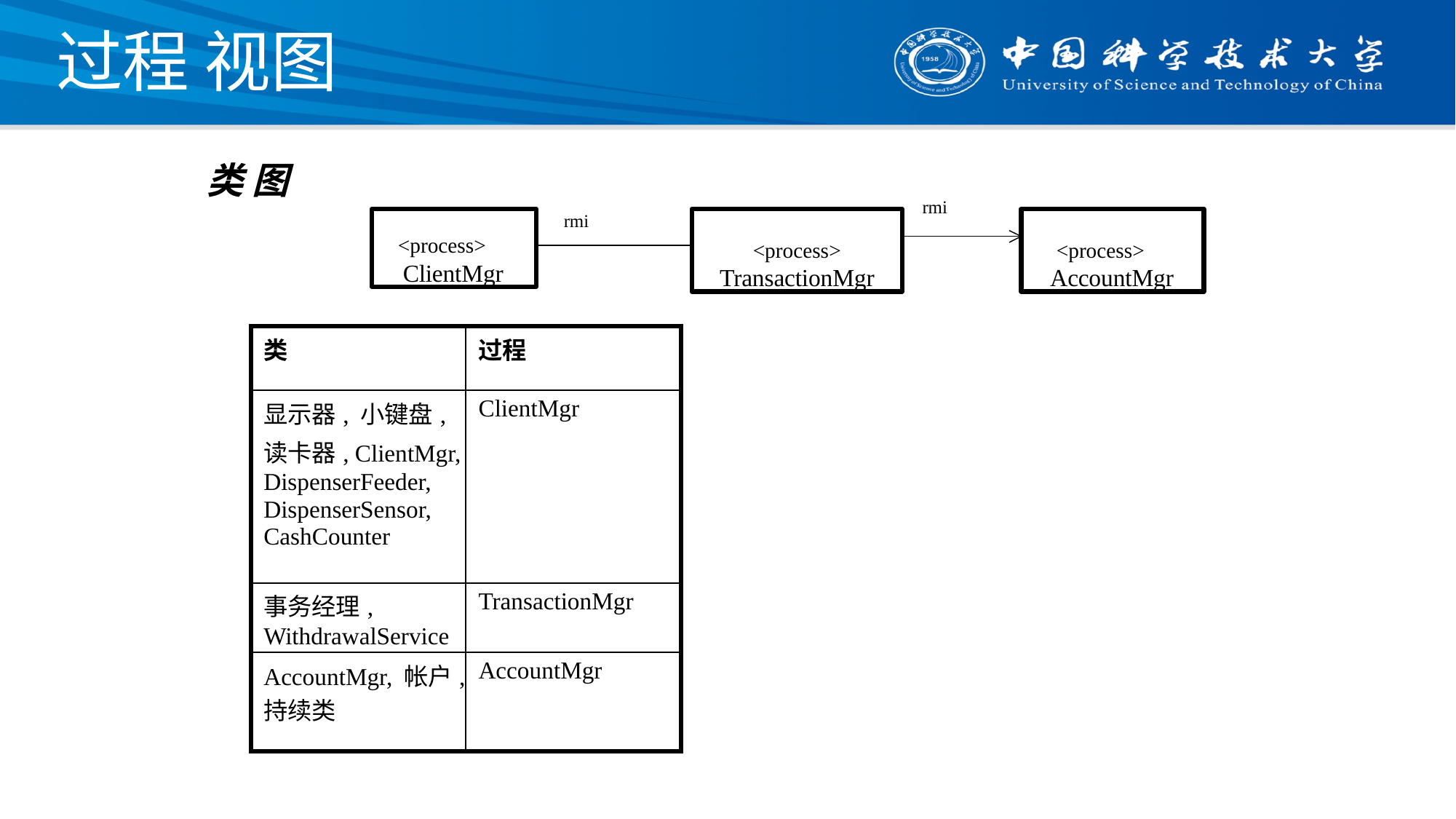

# 过程 视图
类 图
rmi
rmi

<process>
ClientMgr

<process>
TransactionMgr

<process>
AccountMgr

| 类 | 过程 |
| --- | --- |
| 显示器, 小键盘, 读卡器, ClientMgr, DispenserFeeder, DispenserSensor, CashCounter | ClientMgr |
| 事务经理, WithdrawalService | TransactionMgr |
| AccountMgr, 帐户, 持续类 | AccountMgr |